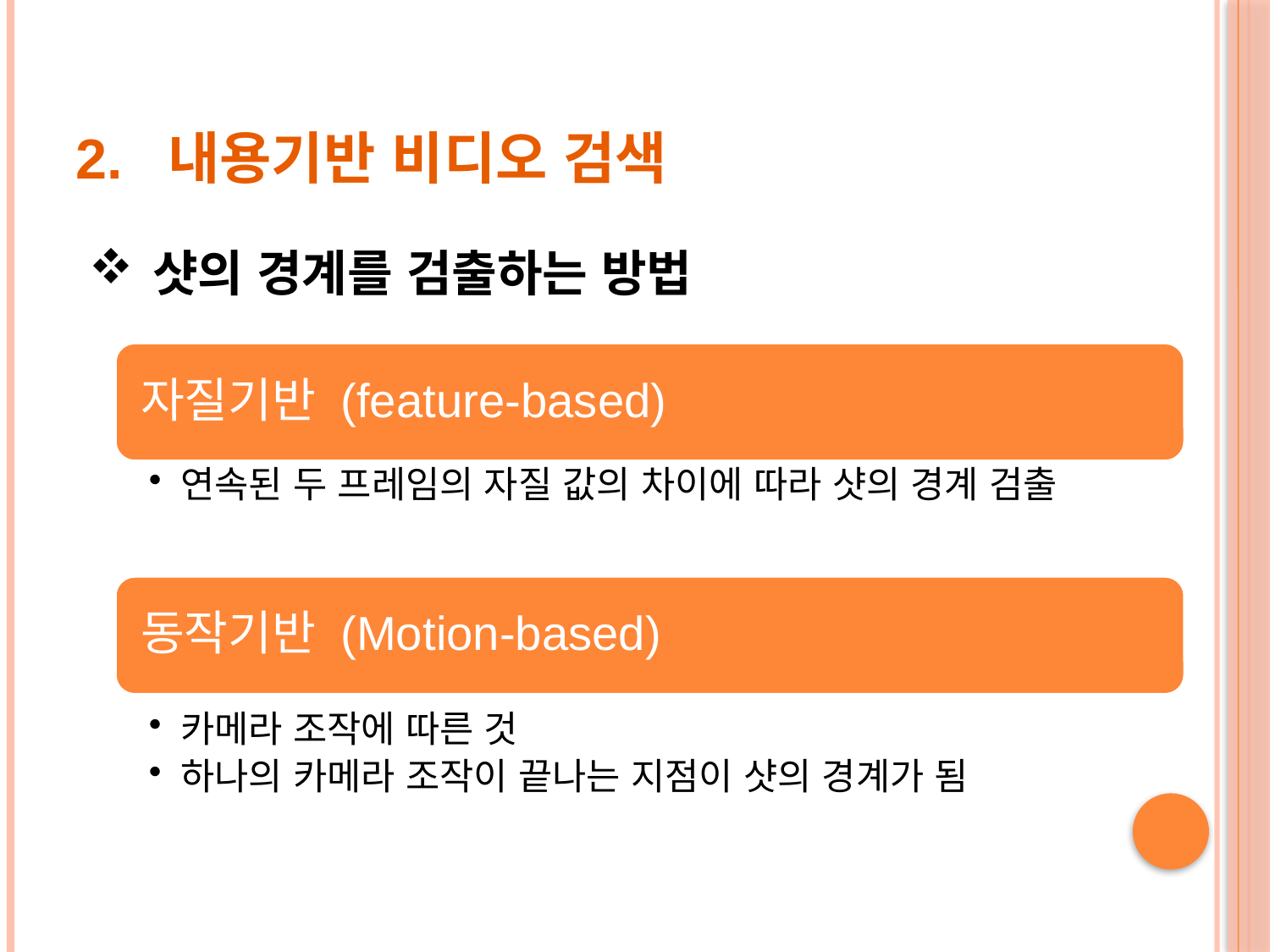

# 2.  내용기반 비디오 검색
샷의 경계를 검출하는 방법
자질기반 (feature-based)
연속된 두 프레임의 자질 값의 차이에 따라 샷의 경계 검출
동작기반 (Motion-based)
카메라 조작에 따른 것
하나의 카메라 조작이 끝나는 지점이 샷의 경계가 됨